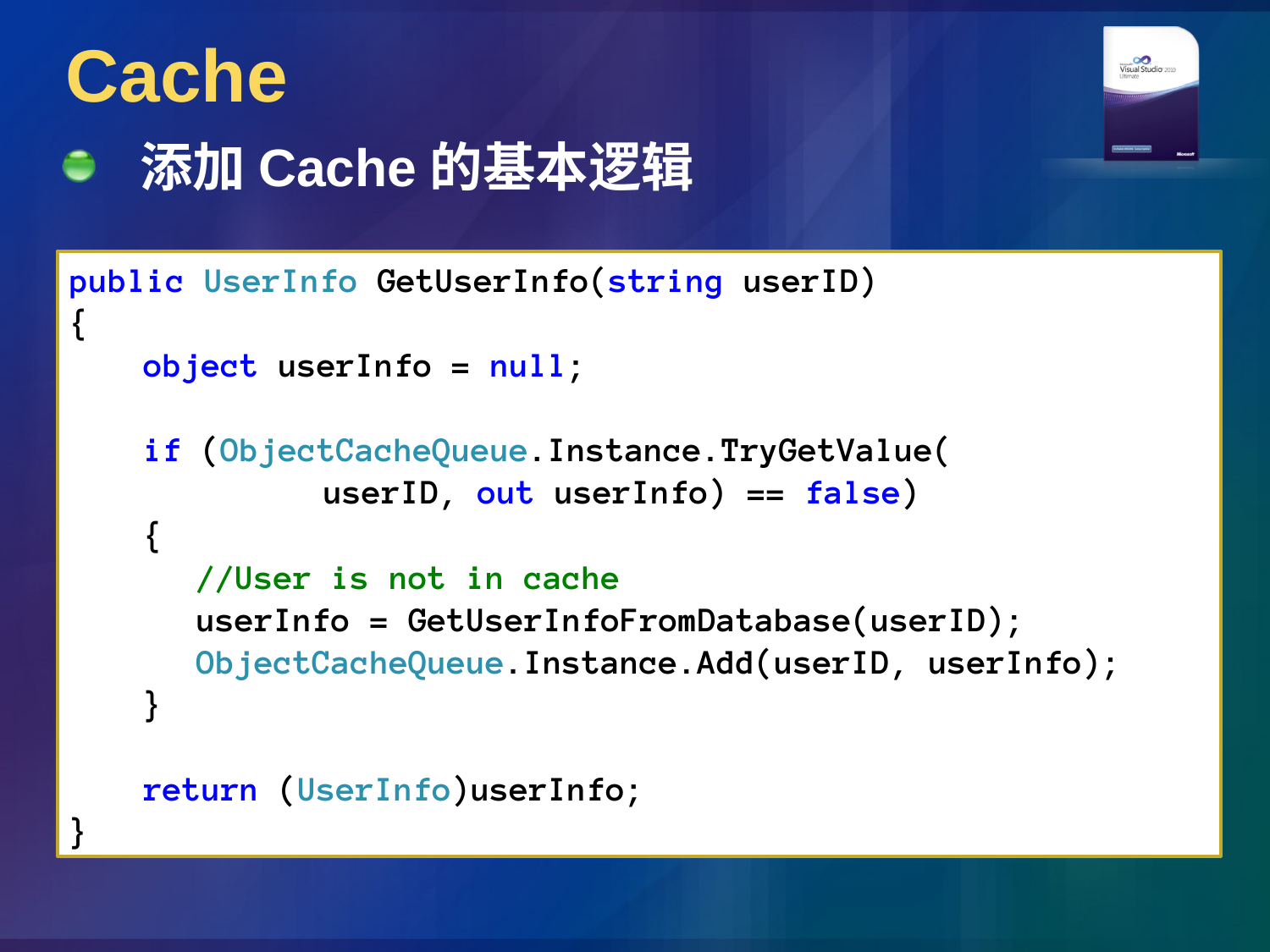

# Cache
添加Cache的基本逻辑
public UserInfo GetUserInfo(string userID)
{
	object userInfo = null;

	if (ObjectCacheQueue.Instance.TryGetValue(
			userID, out userInfo) == false)
	{
		//User is not in cache
		userInfo = GetUserInfoFromDatabase(userID);
		ObjectCacheQueue.Instance.Add(userID, userInfo);
	}

	return (UserInfo)userInfo;
}